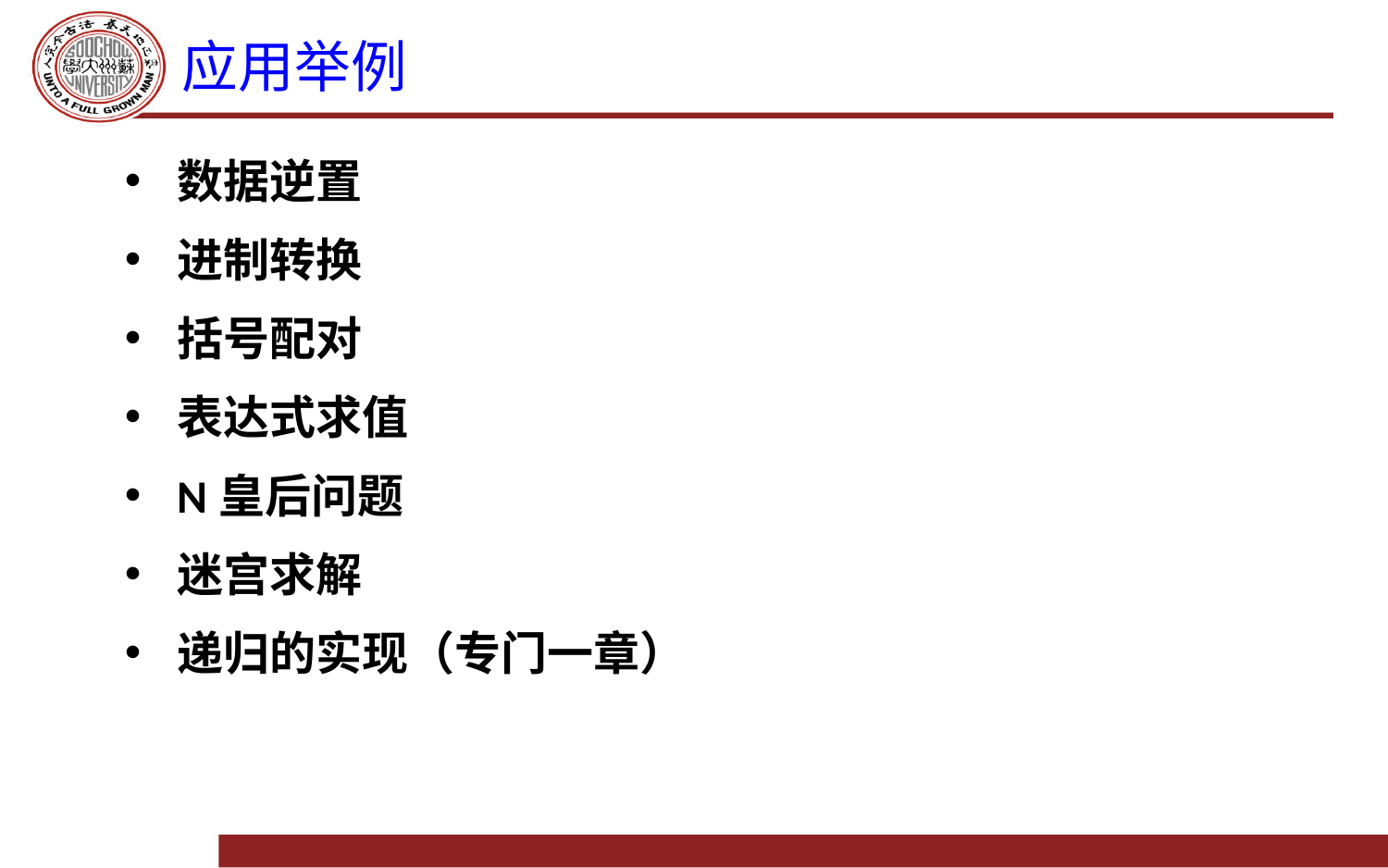

# 应用举例
数据逆置
进制转换
括号配对
表达式求值
N皇后问题
迷宫求解
递归的实现（专门一章）